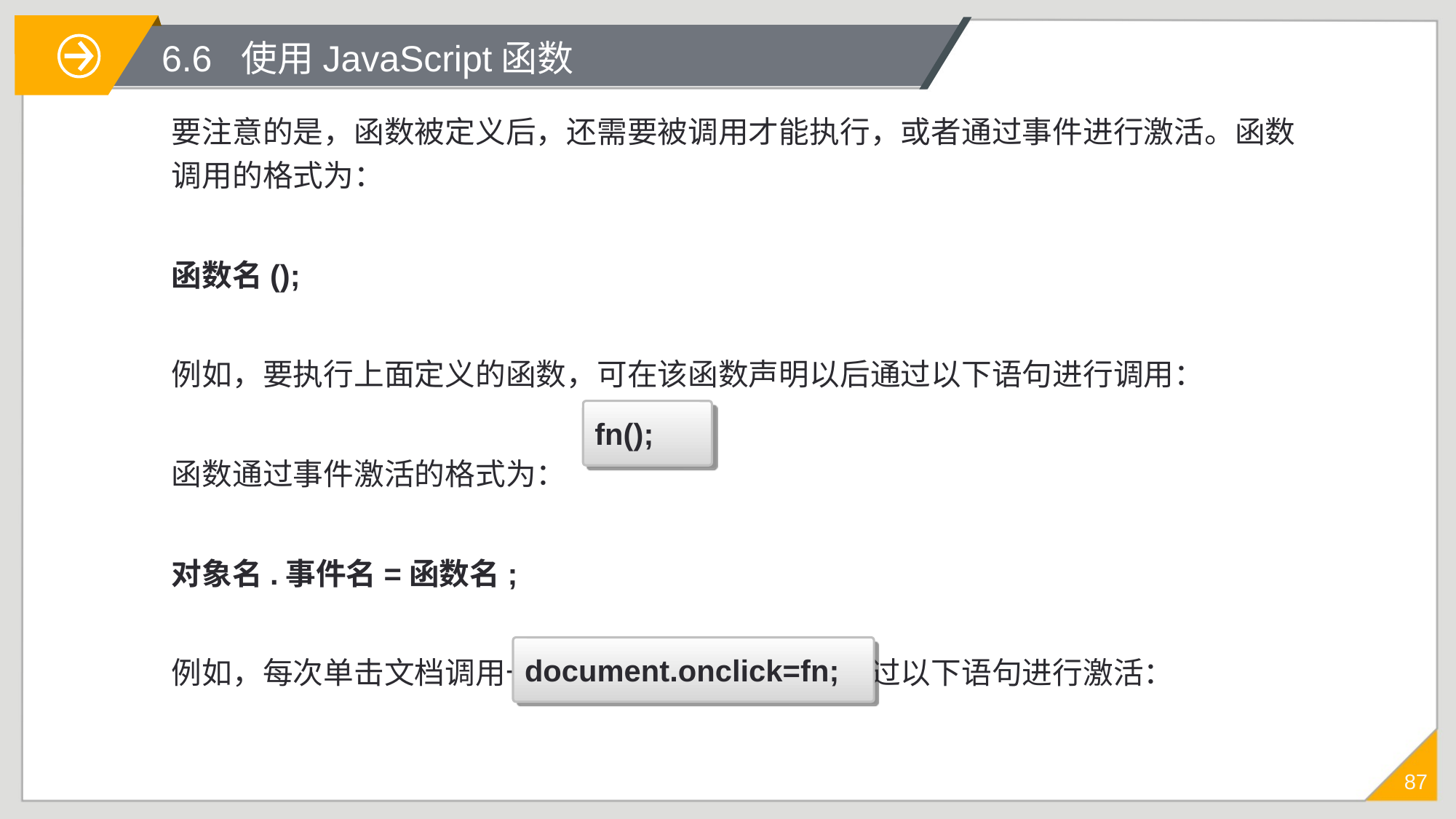

# 6.6  使用JavaScript函数
要注意的是，函数被定义后，还需要被调用才能执行，或者通过事件进行激活。函数调用的格式为：

函数名();

例如，要执行上面定义的函数，可在该函数声明以后通过以下语句进行调用：

函数通过事件激活的格式为：

对象名.事件名=函数名;

例如，每次单击文档调用一次上面定义的函数，可通过以下语句进行激活：

fn();
document.onclick=fn;